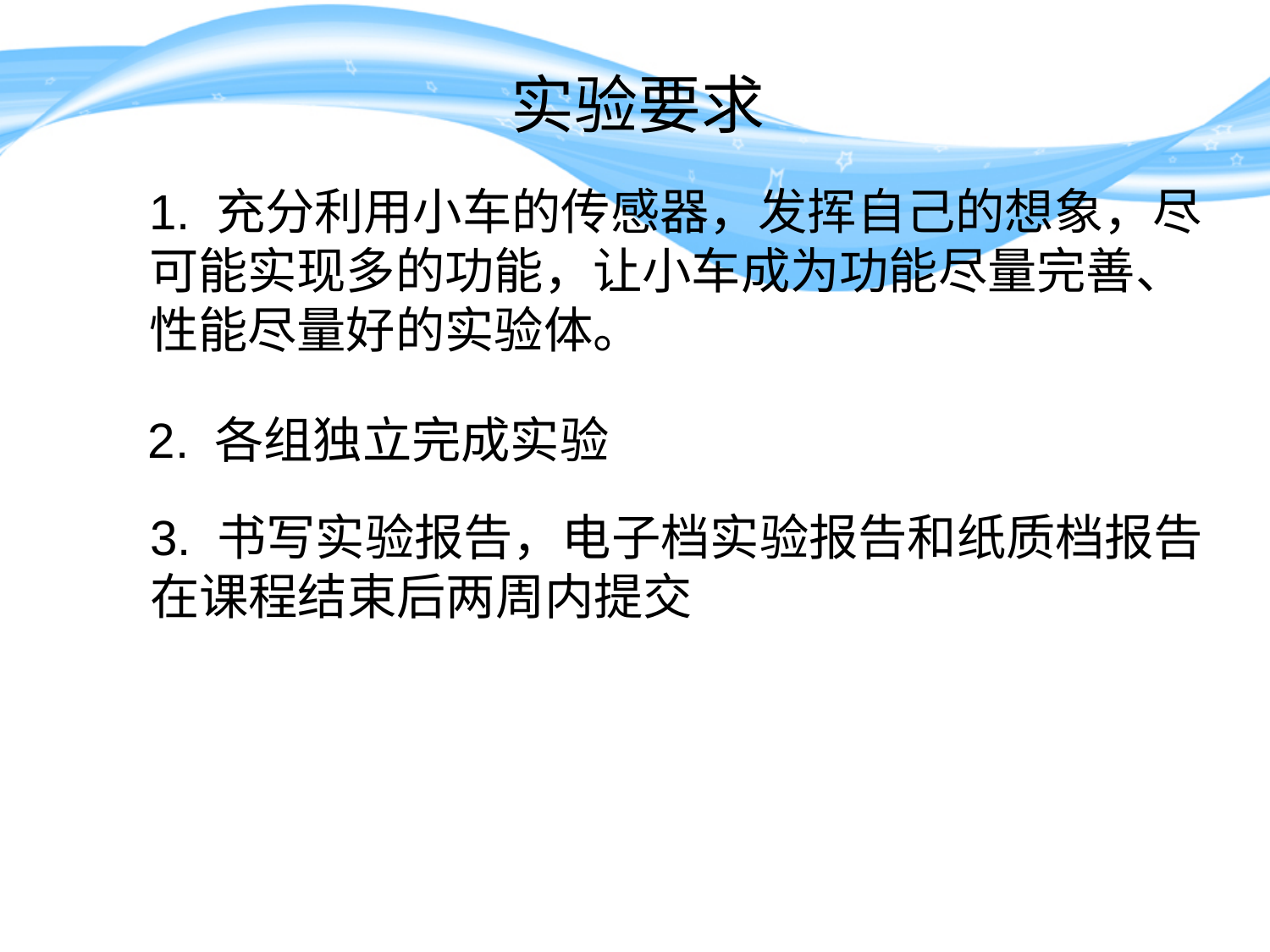

实验要求
1. 充分利用小车的传感器，发挥自己的想象，尽可能实现多的功能，让小车成为功能尽量完善、性能尽量好的实验体。
2. 各组独立完成实验
3. 书写实验报告，电子档实验报告和纸质档报告在课程结束后两周内提交